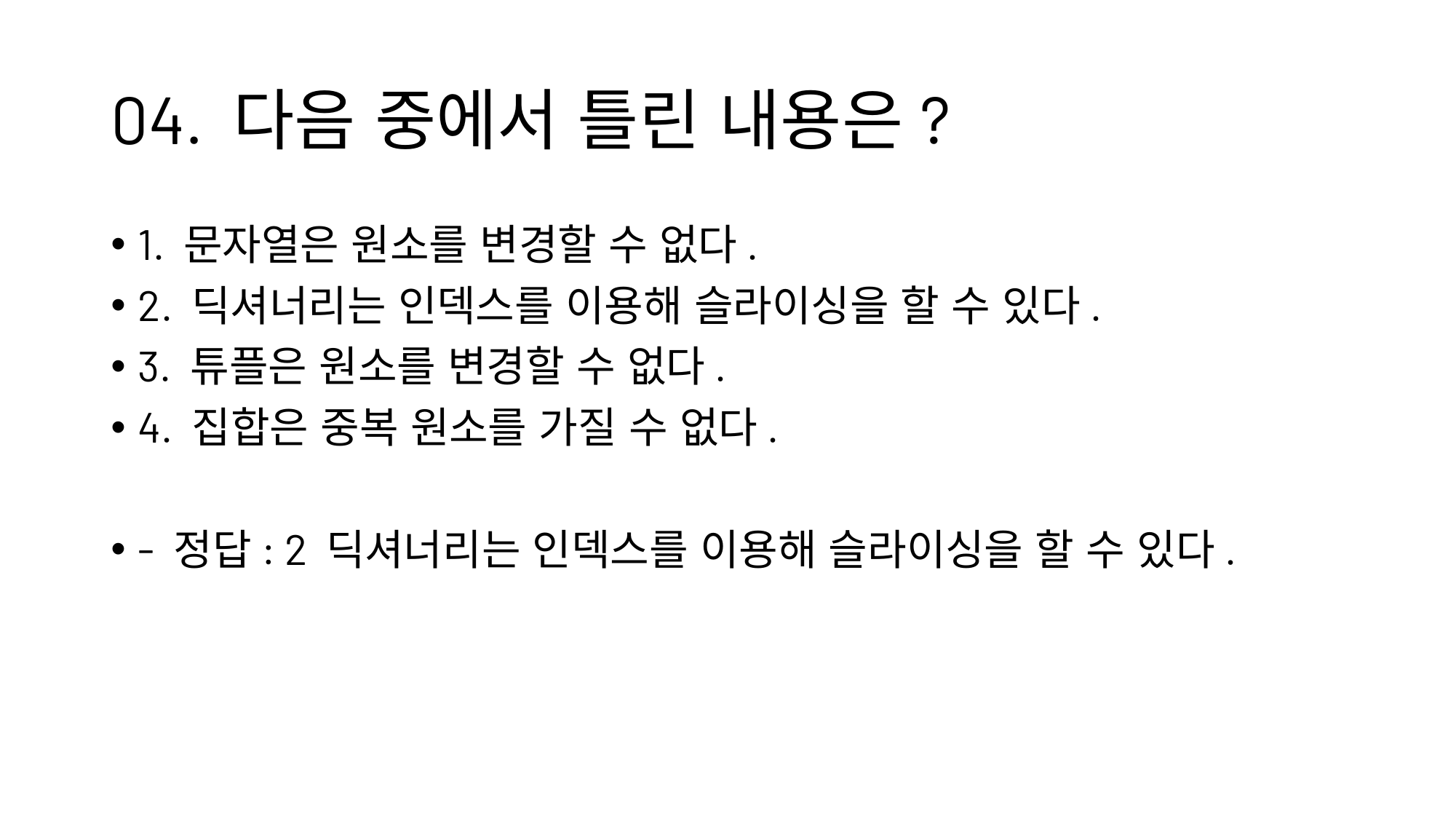

# 04. 다음 중에서 틀린 내용은?
1. 문자열은 원소를 변경할 수 없다.
2. 딕셔너리는 인덱스를 이용해 슬라이싱을 할 수 있다.
3. 튜플은 원소를 변경할 수 없다.
4. 집합은 중복 원소를 가질 수 없다.

- 정답: 2 딕셔너리는 인덱스를 이용해 슬라이싱을 할 수 있다.